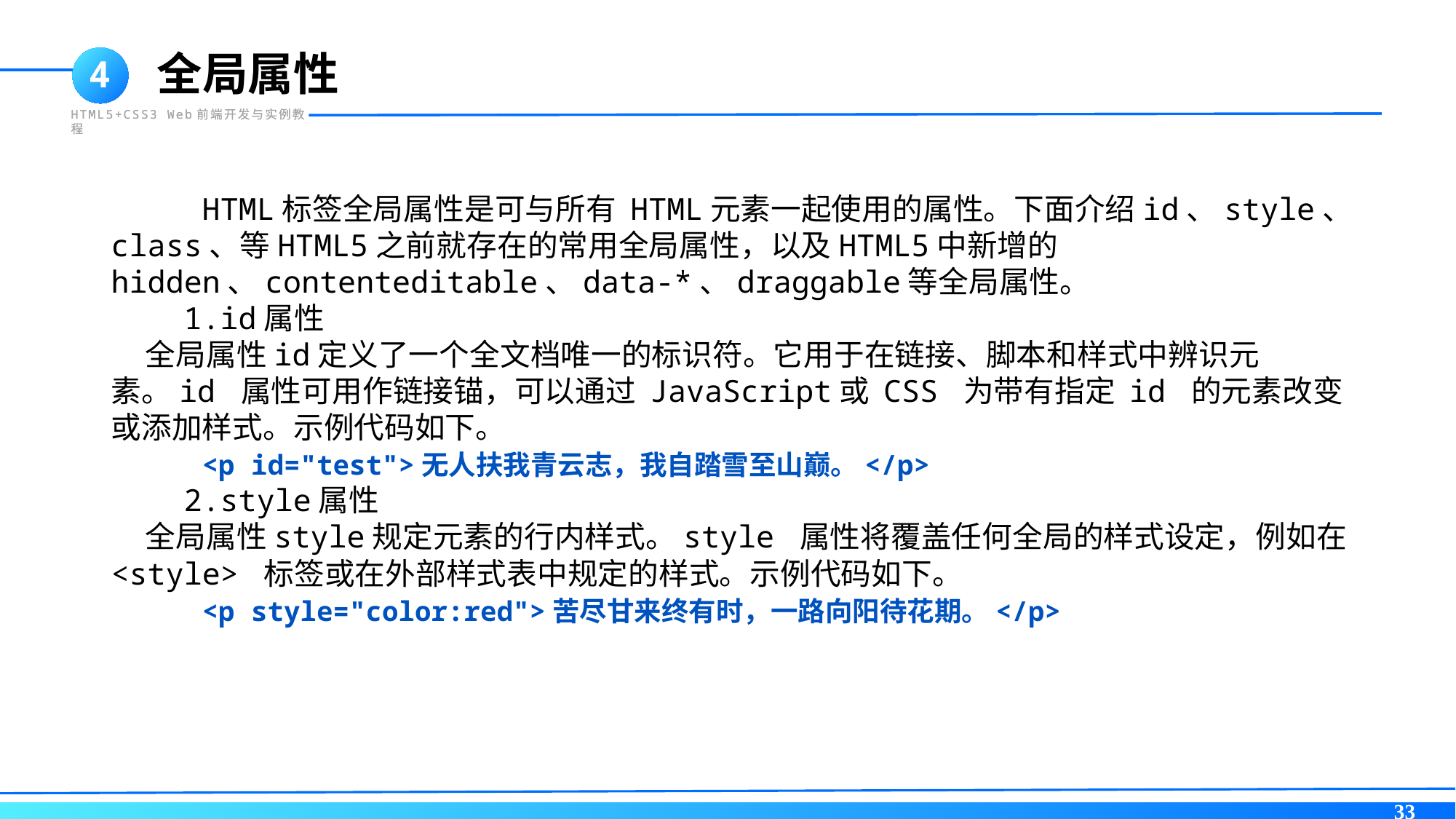

全局属性
4
HTML5+CSS3 Web前端开发与实例教程
     HTML标签全局属性是可与所有 HTML元素一起使用的属性。下面介绍id、style、class、等HTML5之前就存在的常用全局属性，以及HTML5中新增的hidden、contenteditable、data-*、draggable等全局属性。
    1.id属性
    全局属性id定义了一个全文档唯一的标识符。它用于在链接、脚本和样式中辨识元素。id 属性可用作链接锚，可以通过 JavaScript或 CSS 为带有指定 id 的元素改变或添加样式。示例代码如下。
     <p id="test">无人扶我青云志，我自踏雪至山巅。</p>
    2.style属性
    全局属性style规定元素的行内样式。style 属性将覆盖任何全局的样式设定，例如在 <style> 标签或在外部样式表中规定的样式。示例代码如下。
     <p style="color:red">苦尽甘来终有时，一路向阳待花期。</p>
33